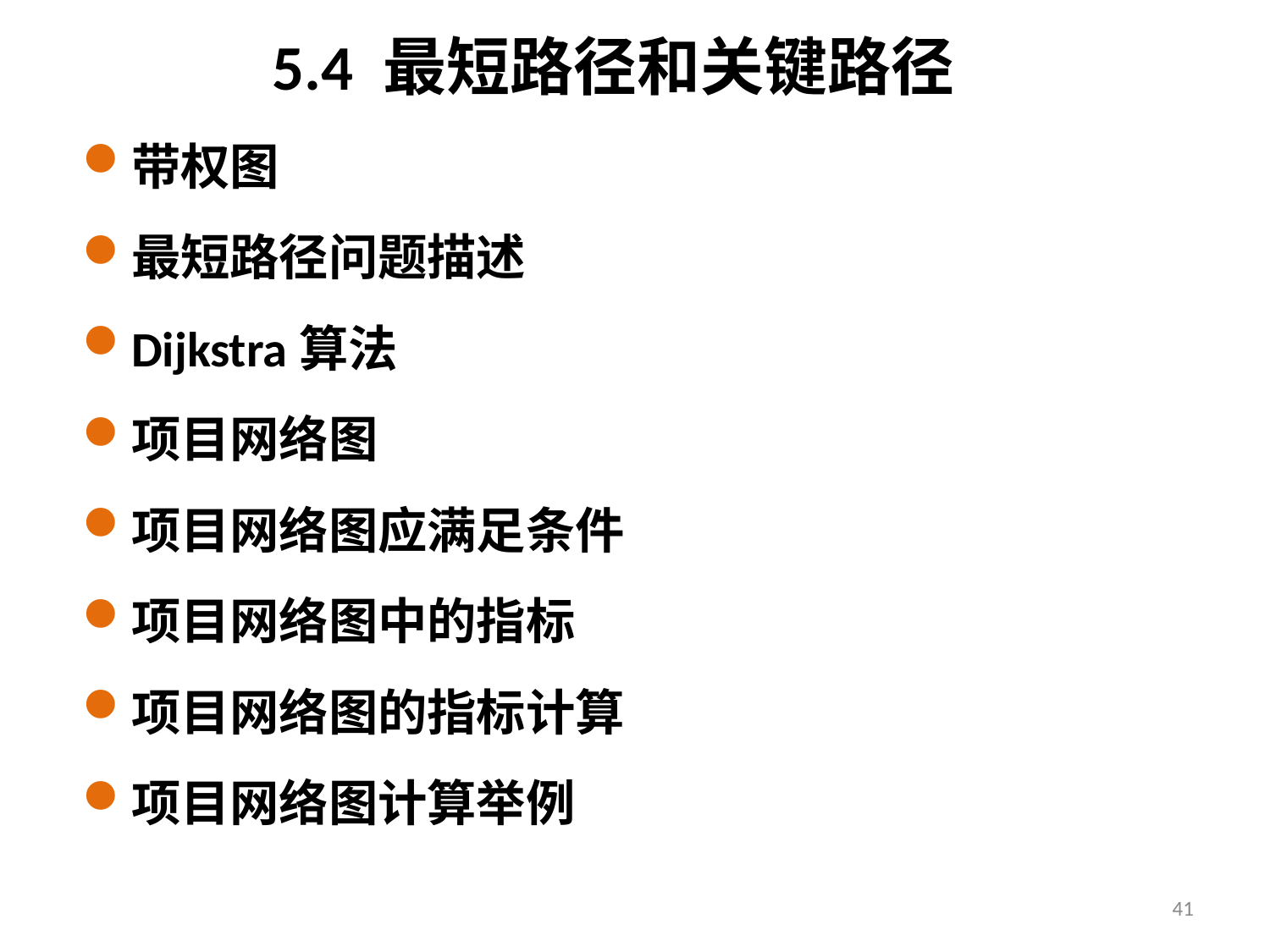

# 5.4 最短路径和关键路径
带权图
最短路径问题描述
Dijkstra算法
项目网络图
项目网络图应满足条件
项目网络图中的指标
项目网络图的指标计算
项目网络图计算举例
41